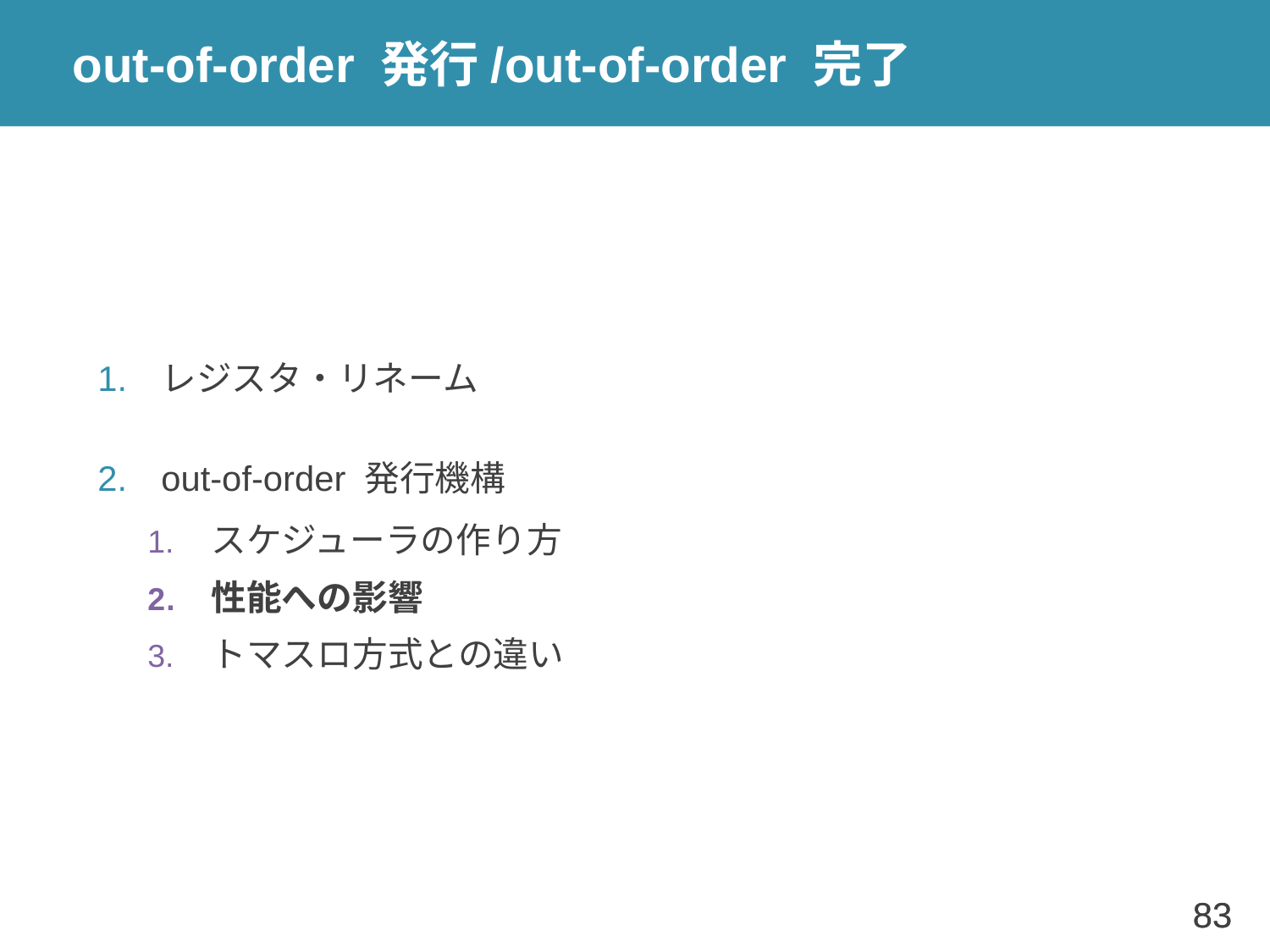

# out-of-order 発行/out-of-order 完了
レジスタ・リネーム
out-of-order 発行機構
スケジューラの作り方
性能への影響
トマスロ方式との違い